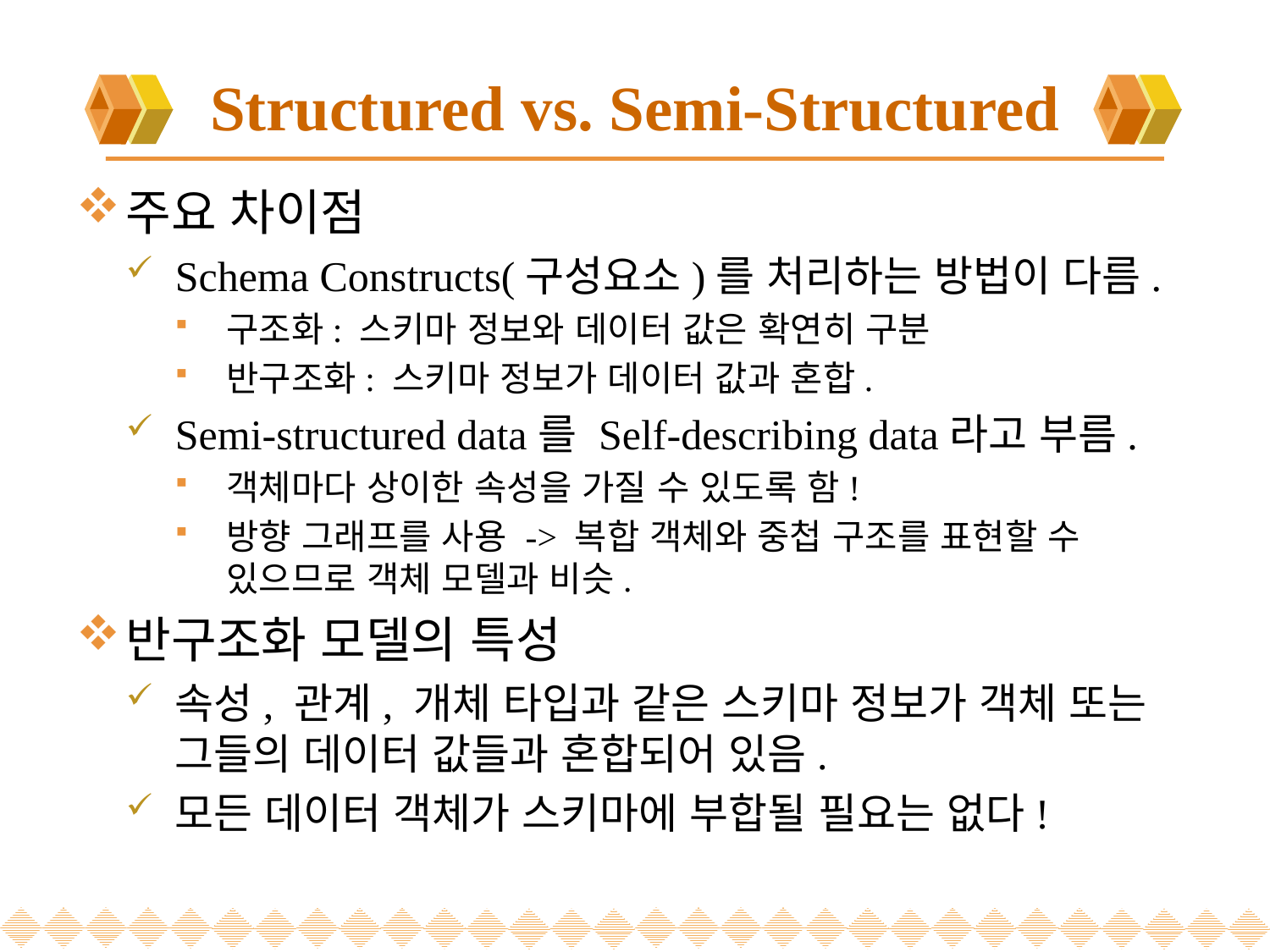

# Structured vs. Semi-Structured
주요 차이점
Schema Constructs(구성요소)를 처리하는 방법이 다름.
구조화: 스키마 정보와 데이터 값은 확연히 구분
반구조화: 스키마 정보가 데이터 값과 혼합.
Semi-structured data를 Self-describing data라고 부름.
객체마다 상이한 속성을 가질 수 있도록 함!
방향 그래프를 사용 -> 복합 객체와 중첩 구조를 표현할 수 있으므로 객체 모델과 비슷.
반구조화 모델의 특성
속성, 관계, 개체 타입과 같은 스키마 정보가 객체 또는 그들의 데이터 값들과 혼합되어 있음.
모든 데이터 객체가 스키마에 부합될 필요는 없다!